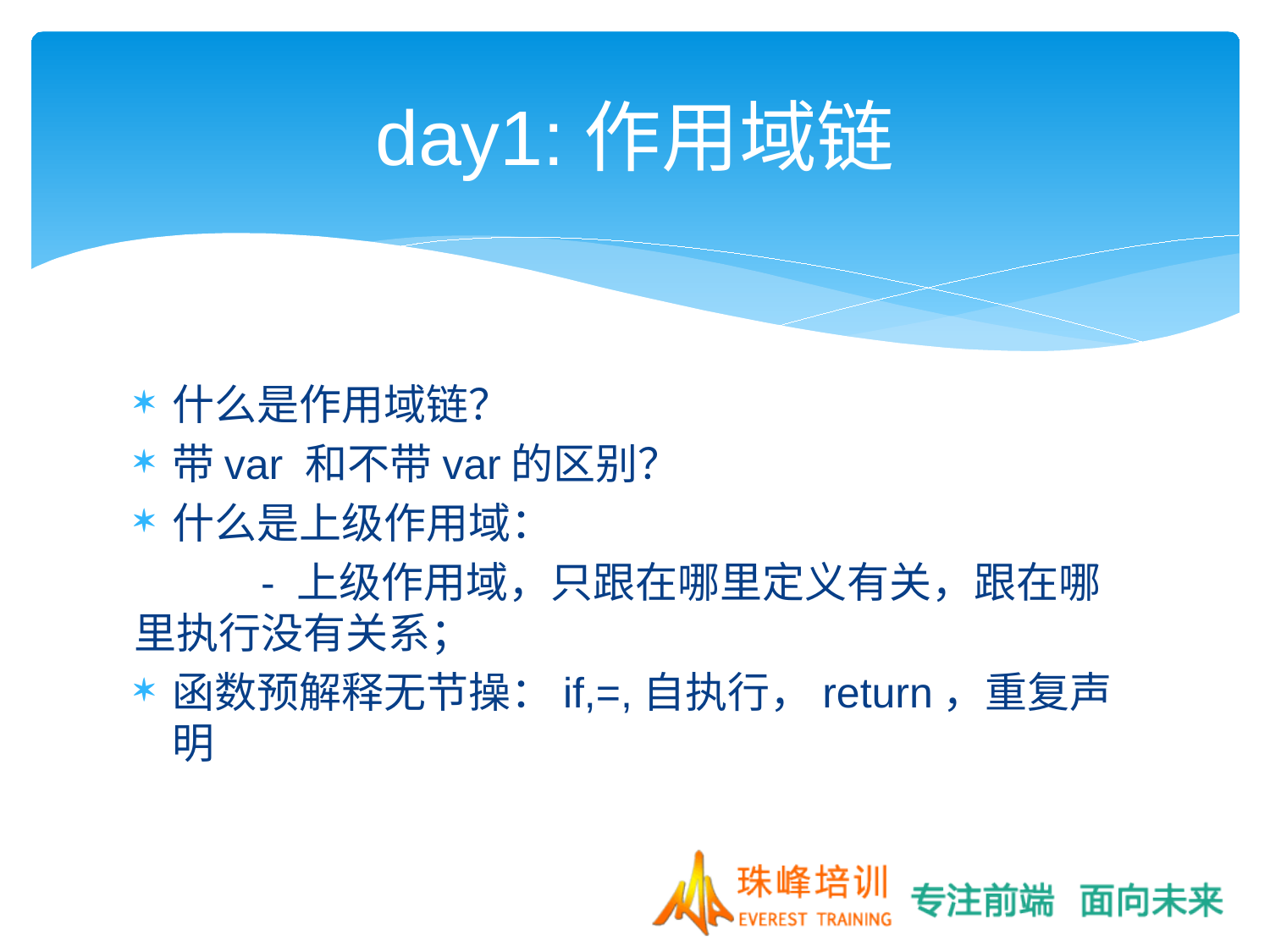

# day1:作用域链
什么是作用域链？
带var 和不带var的区别？
什么是上级作用域：
	- 上级作用域，只跟在哪里定义有关，跟在哪里执行没有关系；
函数预解释无节操：if,=,自执行，return，重复声明